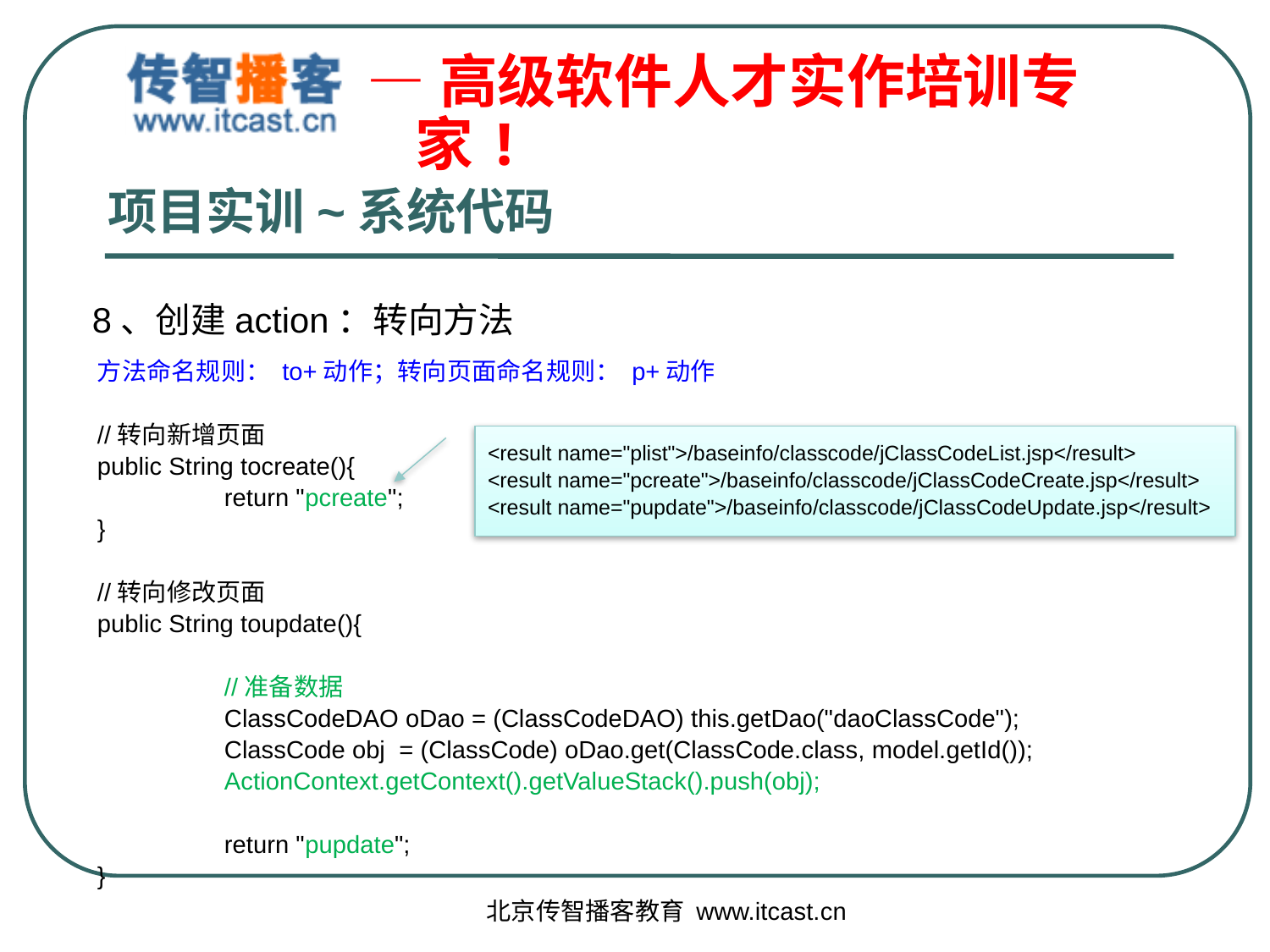

# 项目实训~系统代码
8、创建action：转向方法
方法命名规则： to+动作；转向页面命名规则： p+动作

//转向新增页面
public String tocreate(){
	return "pcreate";
}

//转向修改页面
public String toupdate(){

	//准备数据
	ClassCodeDAO oDao = (ClassCodeDAO) this.getDao("daoClassCode");
	ClassCode obj  = (ClassCode) oDao.get(ClassCode.class, model.getId());
	ActionContext.getContext().getValueStack().push(obj);

	return "pupdate";
}
<result name="plist">/baseinfo/classcode/jClassCodeList.jsp</result>
<result name="pcreate">/baseinfo/classcode/jClassCodeCreate.jsp</result>
<result name="pupdate">/baseinfo/classcode/jClassCodeUpdate.jsp</result>
北京传智播客教育 www.itcast.cn